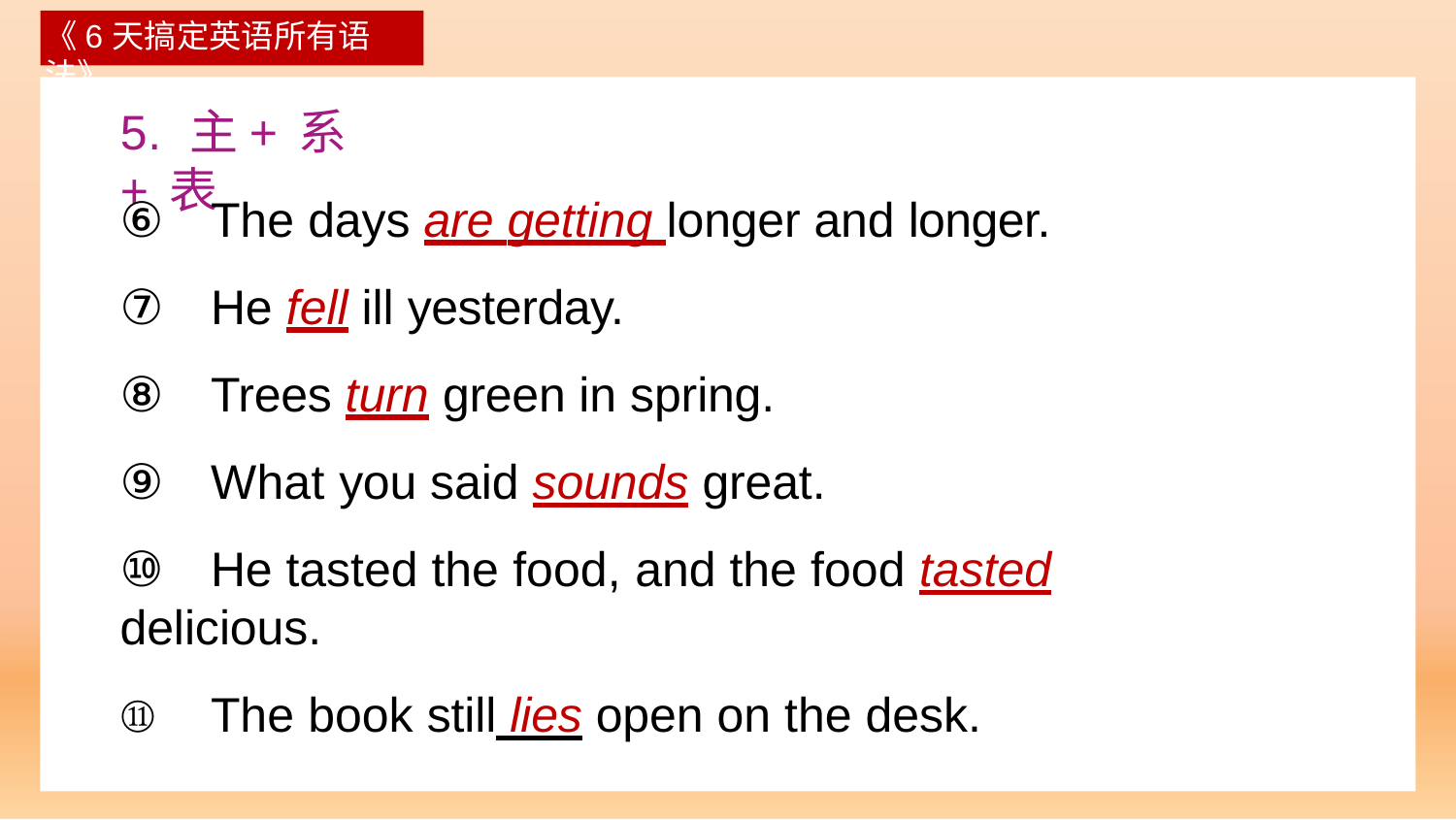

《6天搞定英语所有语法》
# 5. 主+系+表
⑥	The days are getting longer and longer.
⑦	He fell ill yesterday.
⑧	Trees turn green in spring.
⑨	What you said sounds great.
⑩	He tasted the food, and the food tasted delicious.
⑪	The book still lies open on the desk.